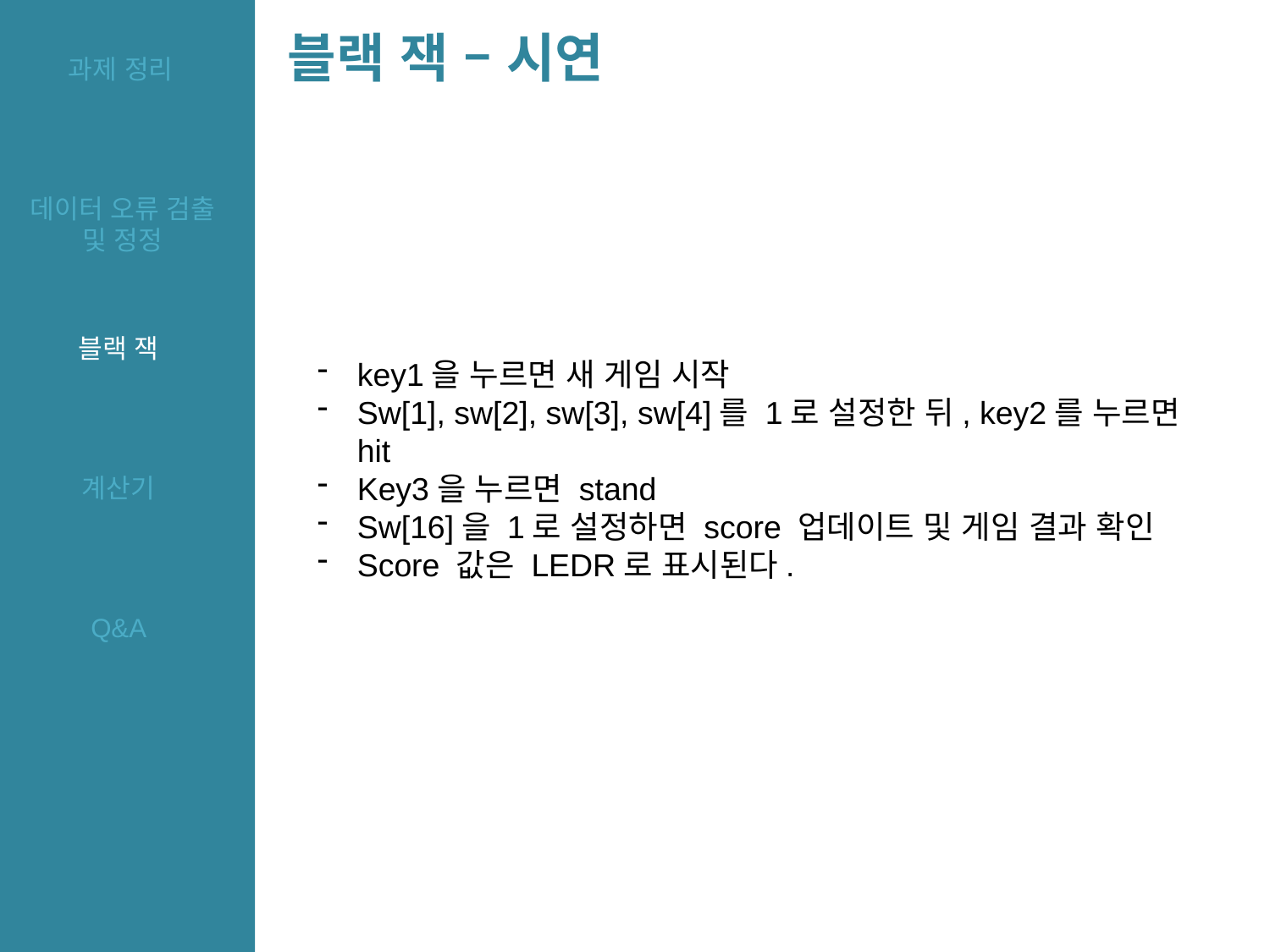

블랙 잭 – 시연
과제 정리
데이터 오류 검출 및 정정
블랙 잭
key1을 누르면 새 게임 시작
Sw[1], sw[2], sw[3], sw[4]를 1로 설정한 뒤, key2를 누르면 hit
Key3을 누르면 stand
Sw[16]을 1로 설정하면 score 업데이트 및 게임 결과 확인
Score 값은 LEDR로 표시된다.
계산기
Q&A